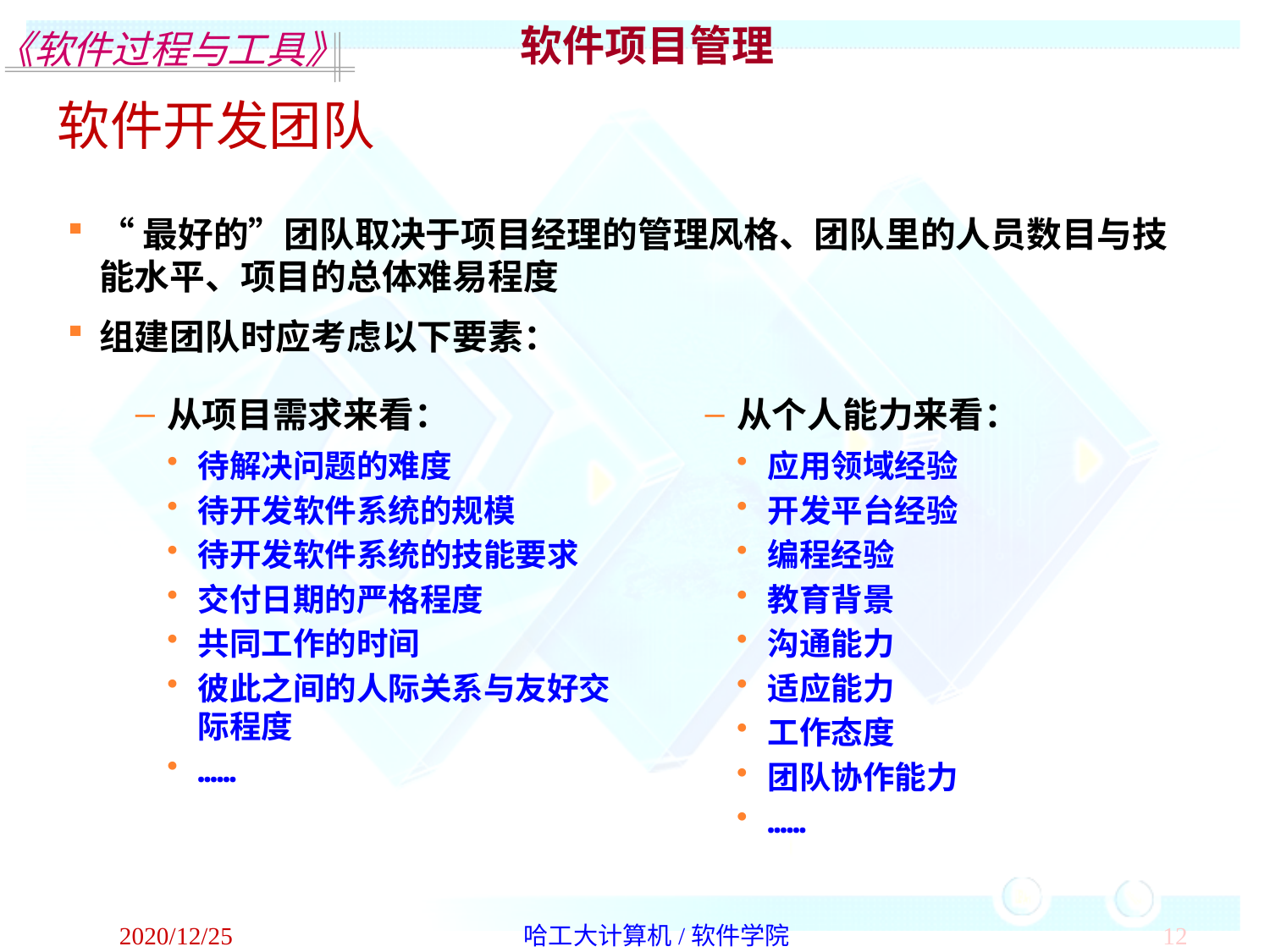

软件项目管理
软件开发团队
“最好的”团队取决于项目经理的管理风格、团队里的人员数目与技能水平、项目的总体难易程度
组建团队时应考虑以下要素：
从项目需求来看：
待解决问题的难度
待开发软件系统的规模
待开发软件系统的技能要求
交付日期的严格程度
共同工作的时间
彼此之间的人际关系与友好交际程度
……
从个人能力来看：
应用领域经验
开发平台经验
编程经验
教育背景
沟通能力
适应能力
工作态度
团队协作能力
……